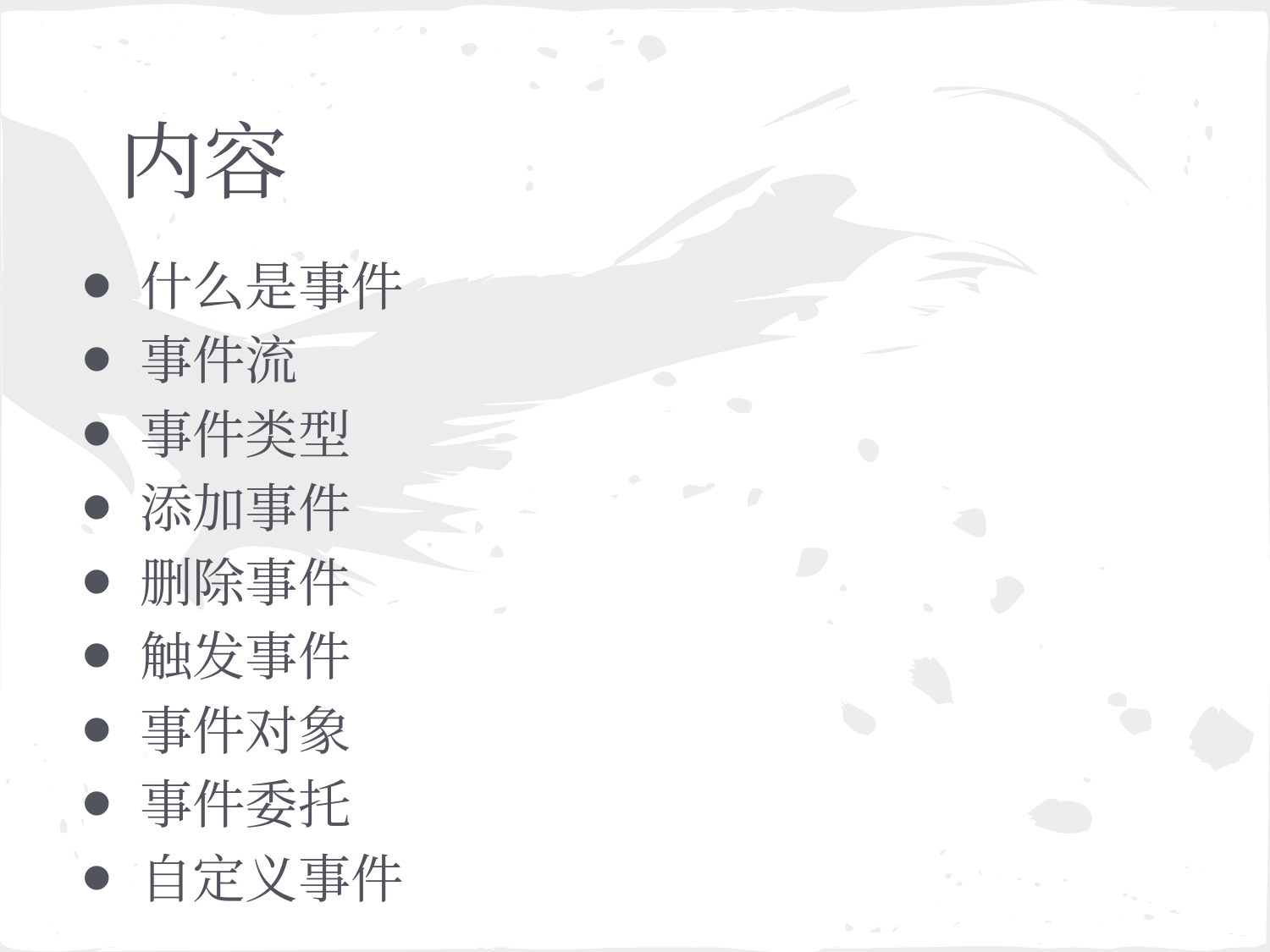

# 内容
什么是事件
事件流
事件类型
添加事件
删除事件
触发事件
事件对象
事件委托
自定义事件